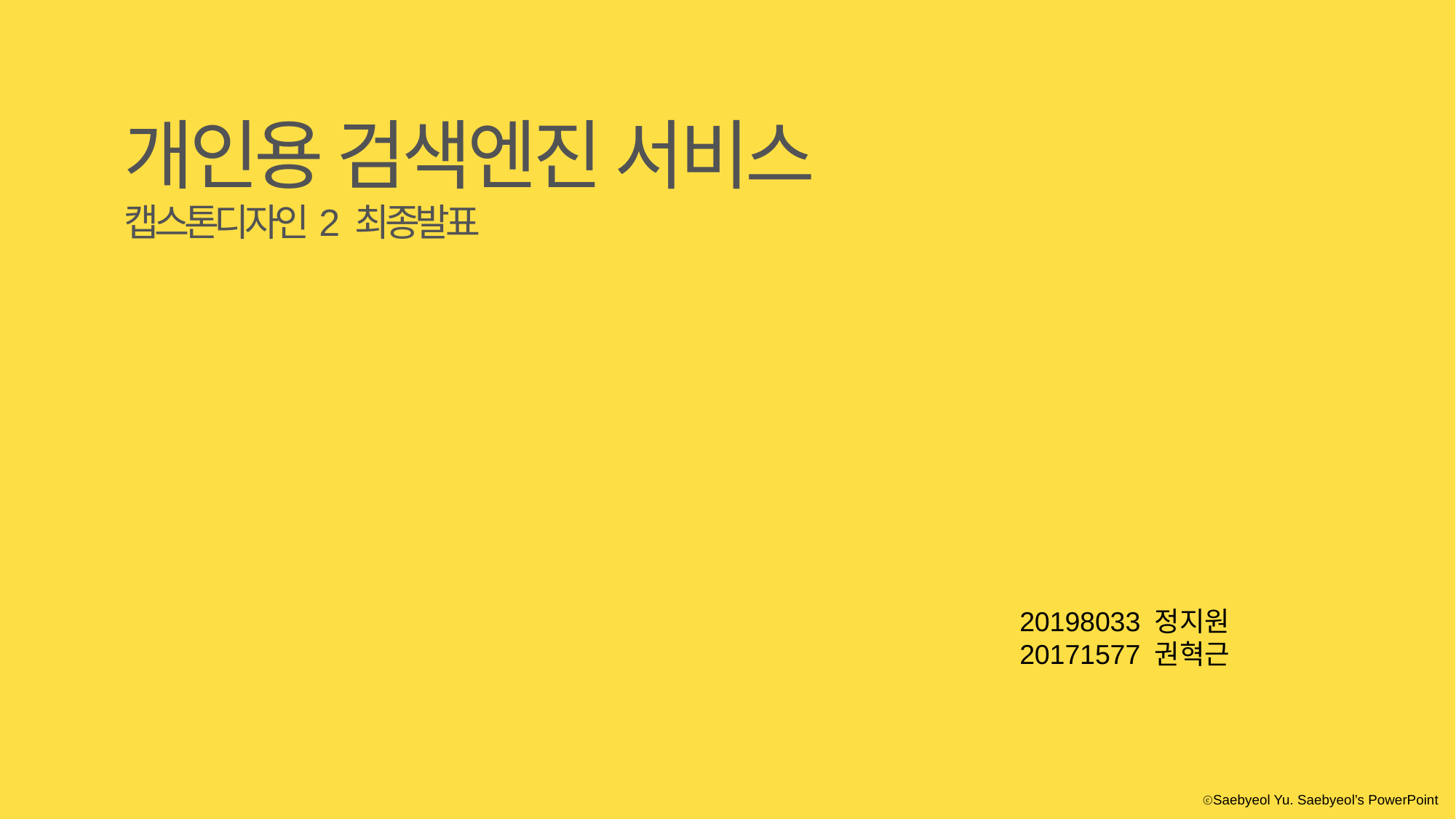

개인용 검색엔진 서비스
캡스톤디자인2 최종발표
20198033 정지원
20171577 권혁근